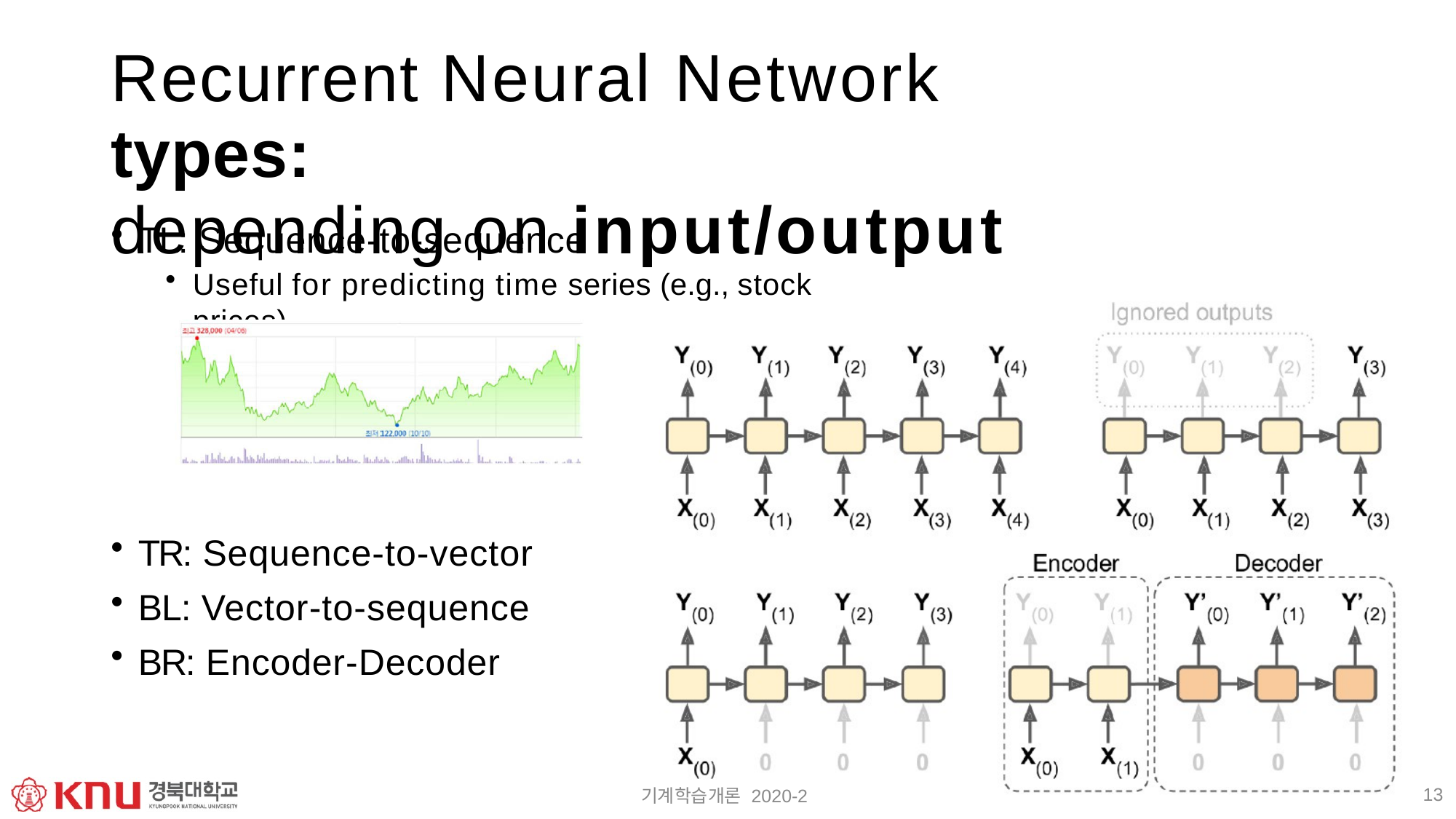

# Recurrent Neural Network types:
depending on input/output
TL: Sequence-to-sequence
Useful for predicting time series (e.g., stock prices)

TR: Sequence-to-vector
BL: Vector-to-sequence
BR: Encoder-Decoder
13
기계학습개론 2020-2